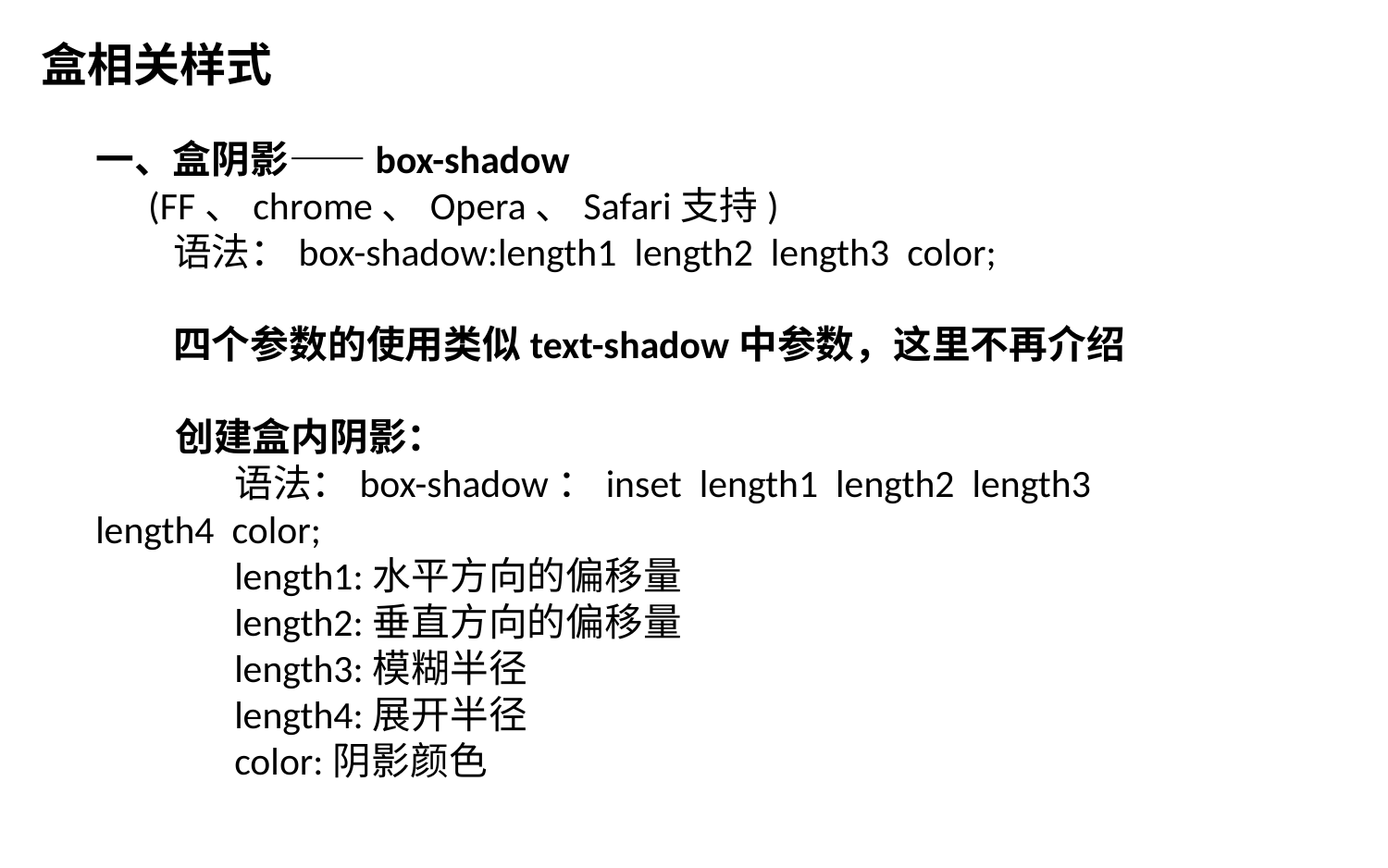

盒相关样式
一、盒阴影——box-shadow
      (FF、chrome、Opera、Safari支持)
        语法：box-shadow:length1  length2  length3  color;

        四个参数的使用类似text-shadow中参数，这里不再介绍

        创建盒内阴影：
	语法：box-shadow：inset  length1  length2  length3  length4  color;
	length1:水平方向的偏移量
	length2:垂直方向的偏移量
	length3:模糊半径
	length4:展开半径
	color:阴影颜色